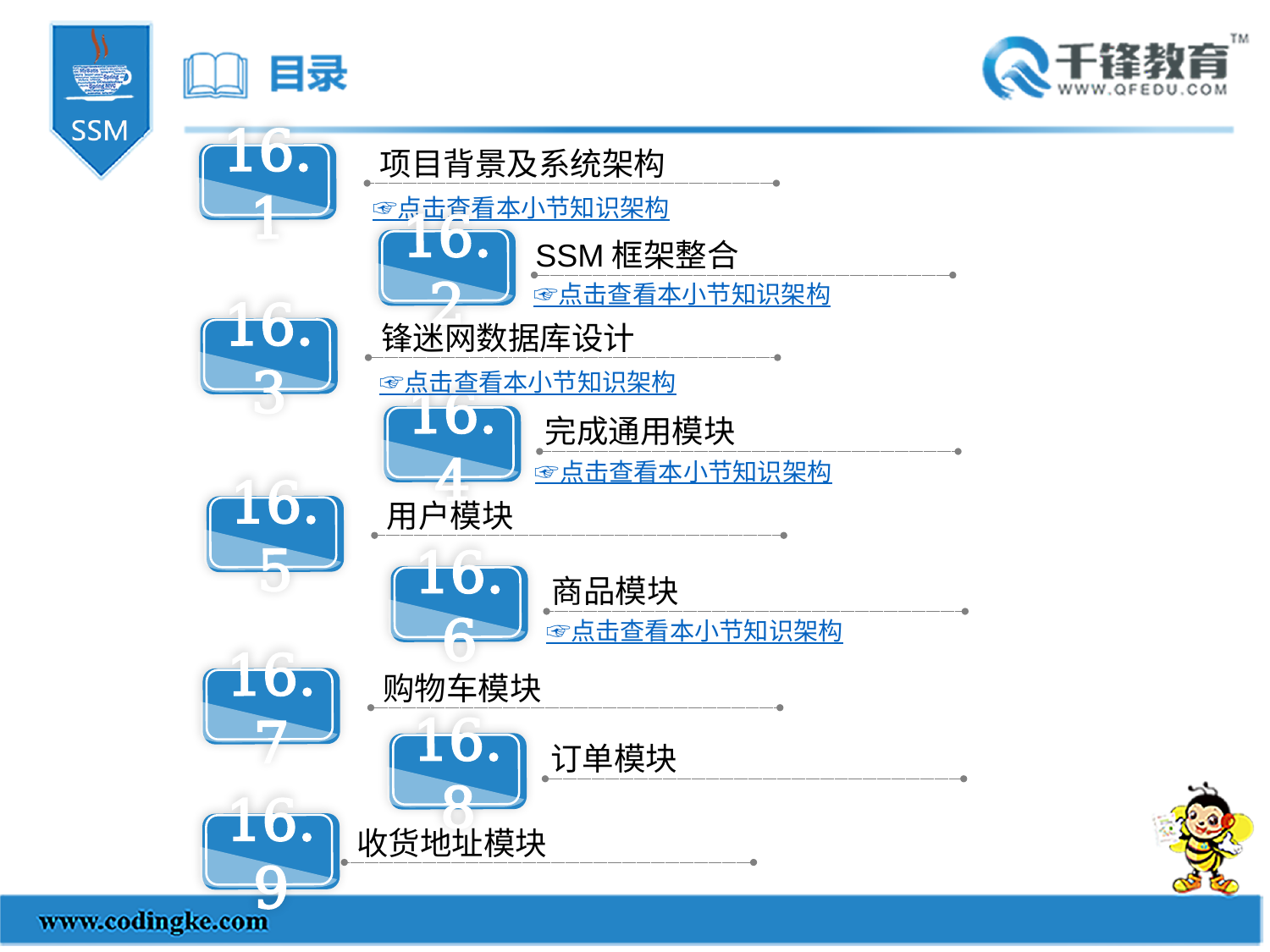

项目背景及系统架构
16.1

☞点击查看本小节知识架构
SSM框架整合

16.2

☞点击查看本小节知识架构
锋迷网数据库设计
16.3

☞点击查看本小节知识架构
完成通用模块

16.4

☞点击查看本小节知识架构
用户模块
16.5

商品模块

16.6

☞点击查看本小节知识架构
购物车模块
16.7

订单模块

16.8

16.9

收货地址模块